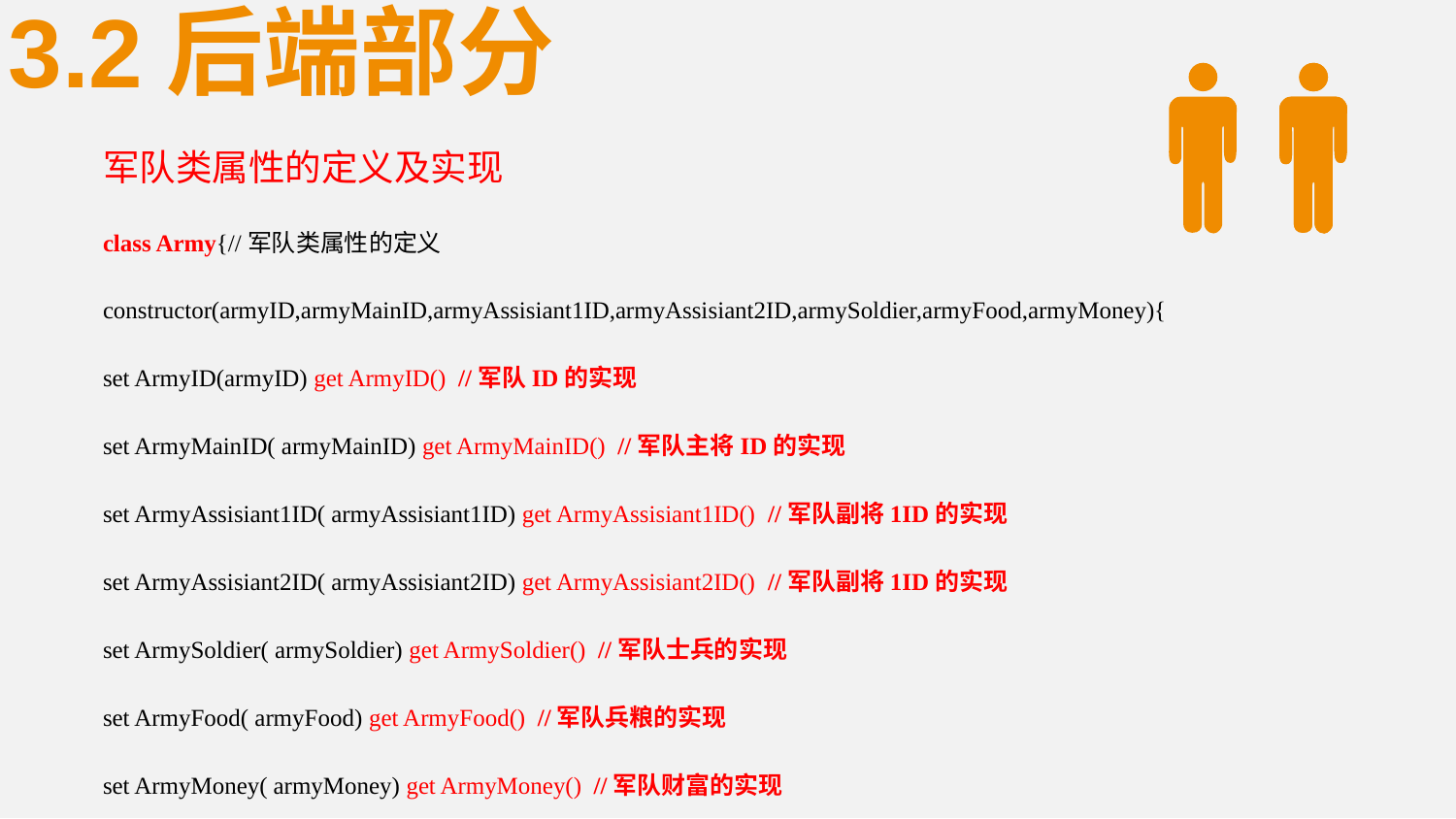

3.2后端部分

军队类属性的定义及实现
class Army{//军队类属性的定义
constructor(armyID,armyMainID,armyAssisiant1ID,armyAssisiant2ID,armySoldier,armyFood,armyMoney){
set ArmyID(armyID) get ArmyID()  //军队ID的实现
set ArmyMainID( armyMainID) get ArmyMainID()  //军队主将ID的实现
set ArmyAssisiant1ID( armyAssisiant1ID) get ArmyAssisiant1ID()  //军队副将1ID的实现
set ArmyAssisiant2ID( armyAssisiant2ID) get ArmyAssisiant2ID()  //军队副将1ID的实现
set ArmySoldier( armySoldier) get ArmySoldier()  //军队士兵的实现
set ArmyFood( armyFood) get ArmyFood()  //军队兵粮的实现
set ArmyMoney( armyMoney) get ArmyMoney()  //军队财富的实现